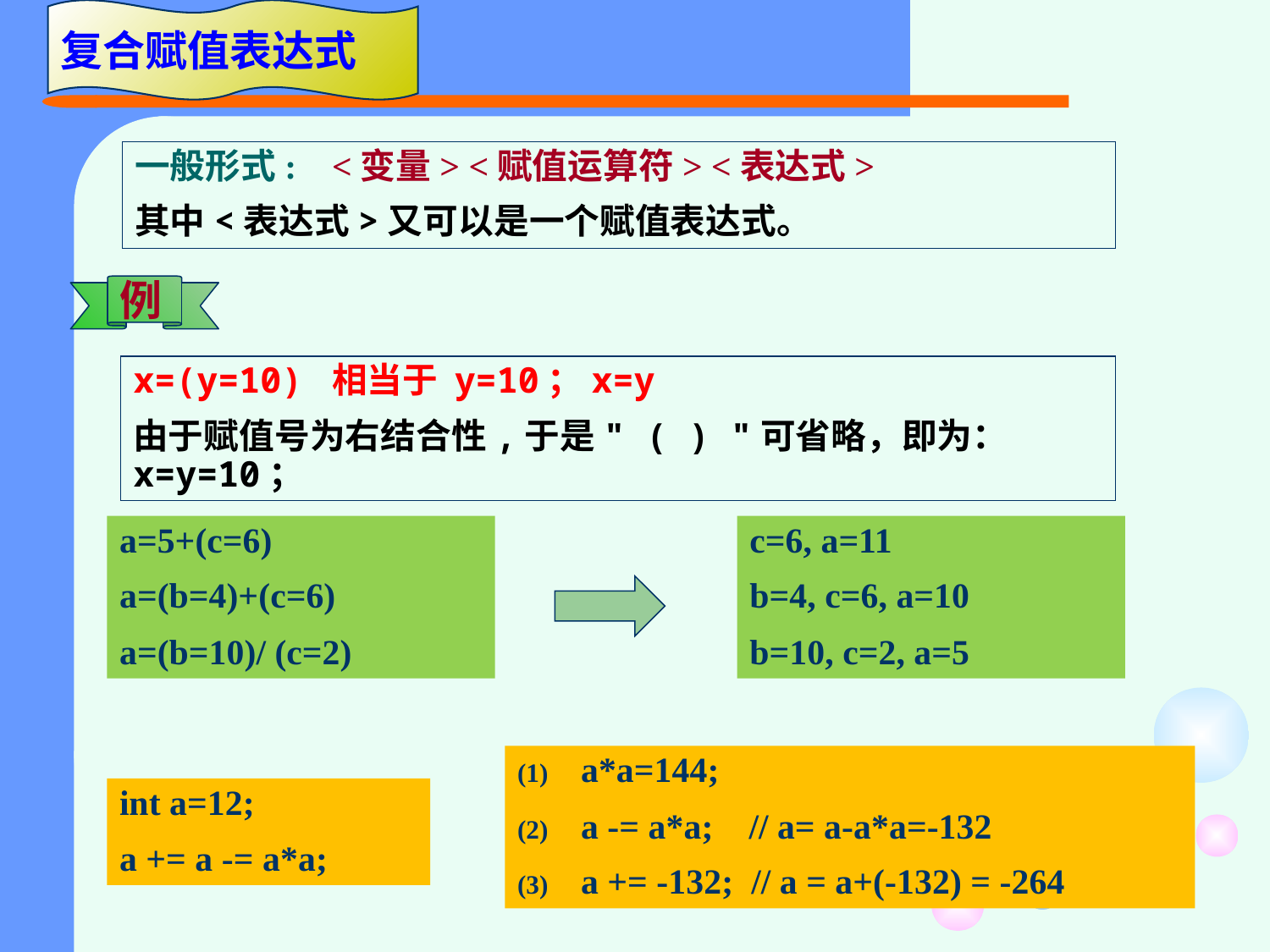

复合赋值表达式
一般形式:    <变量> <赋值运算符> <表达式>
其中<表达式>又可以是一个赋值表达式。
例
x=(y=10) 相当于 y=10；x=y
由于赋值号为右结合性,于是" ( ) "可省略，即为：x=y=10；
a=5+(c=6)
a=(b=4)+(c=6)
a=(b=10)/ (c=2)
c=6, a=11
b=4, c=6, a=10
b=10, c=2, a=5

a*a=144;
a -= a*a;    // a= a-a*a=-132
a += -132;  // a = a+(-132) = -264
int a=12;
a += a -= a*a;